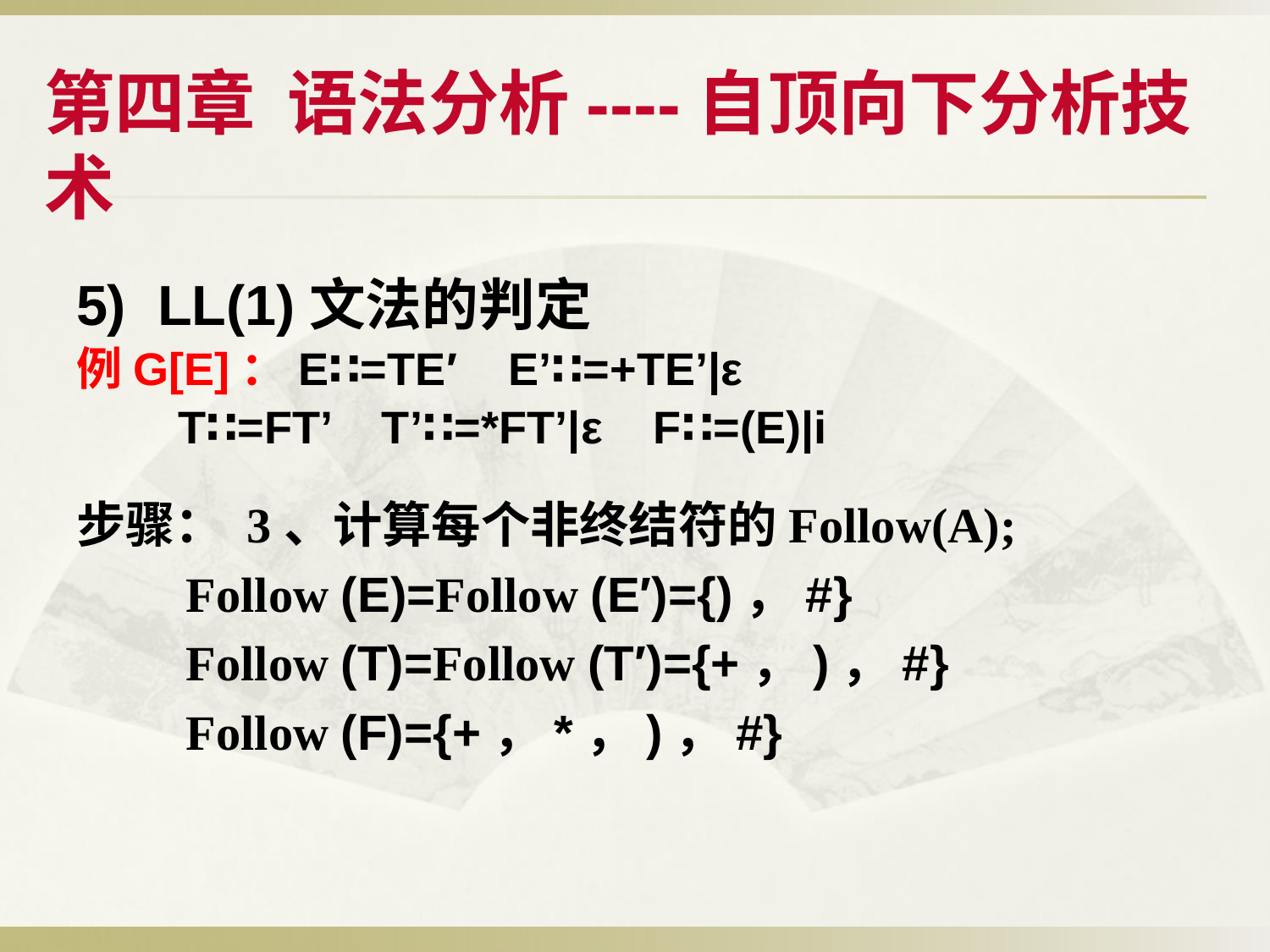

第四章  语法分析----自顶向下分析技术
5)  LL(1)文法的判定
例G[E]：E∷=TE′    E’∷=+TE’|ε
        T∷=FT’    T’∷=*FT’|ε    F∷=(E)|i
步骤： 3、计算每个非终结符的Follow(A);
        Follow (E)=Follow (E′)={)，#}
        Follow (T)=Follow (T′)={+，)，#}
        Follow (F)={+，*，)，#}